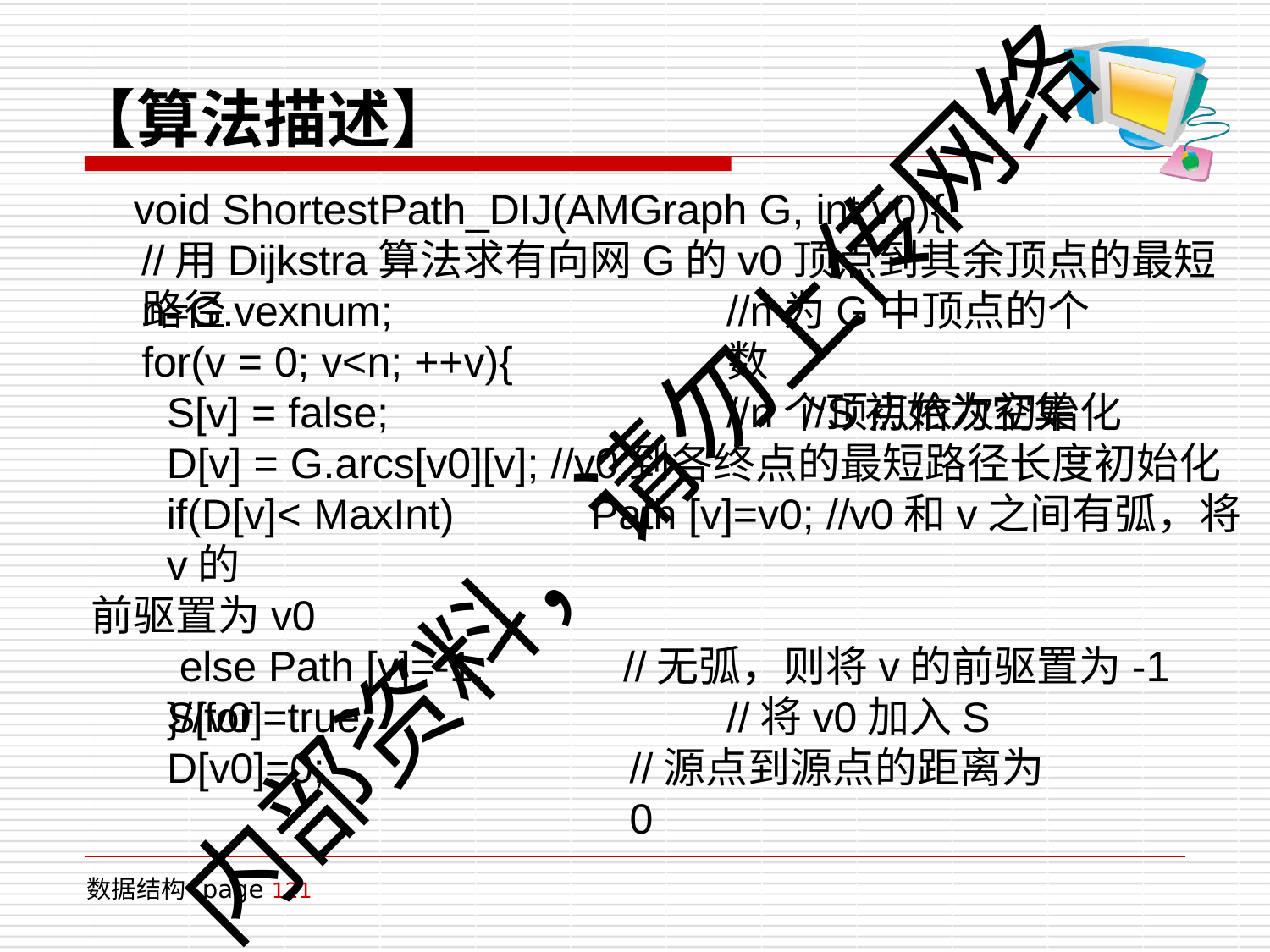

# 【算法描述】

void ShortestPath_DIJ(AMGraph G, int v0){
//用Dijkstra算法求有向网G的v0顶点到其余顶点的最短路径
n=G.vexnum;
for(v = 0; v<n; ++v){
//n为G中顶点的个数
//n个顶点依次初始化
S[v] = false;	//S初始为空集
D[v] = G.arcs[v0][v]; //v0到各终点的最短路径长度初始化 if(D[v]< MaxInt)	Path [v]=v0; //v0和v之间有弧，将v的
前驱置为v0
else Path [v]=-1;	//无弧，则将v的前驱置为-1
}//for
内部资料，请勿上传网络
S[v0]=true;
D[v0]=0;
//将v0加入S
//源点到源点的距离为0

数据结构 page 121